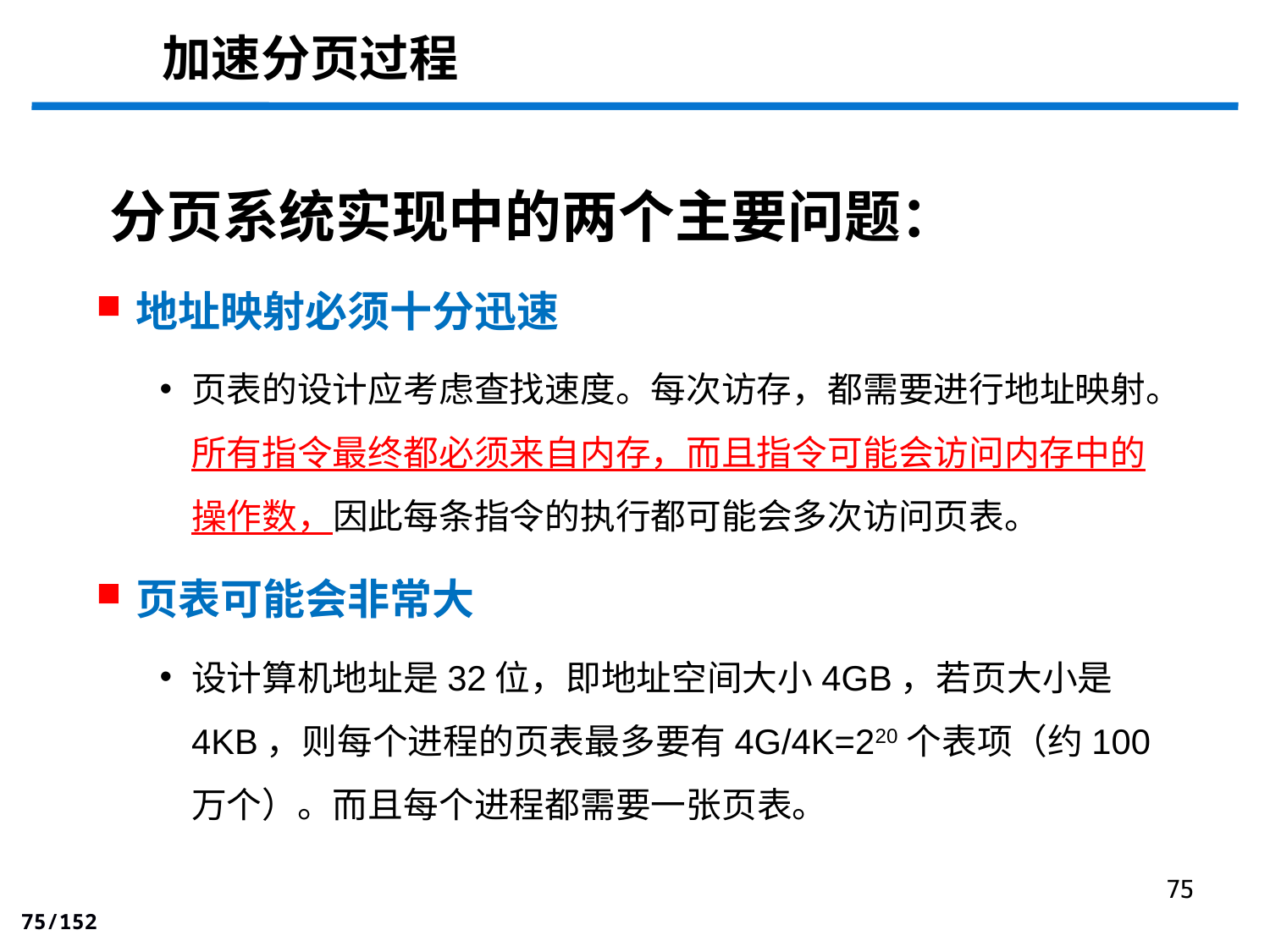

# 加速分页过程
     分页系统实现中的两个主要问题：
地址映射必须十分迅速
页表的设计应考虑查找速度。每次访存，都需要进行地址映射。所有指令最终都必须来自内存，而且指令可能会访问内存中的操作数，因此每条指令的执行都可能会多次访问页表。
页表可能会非常大
设计算机地址是32位，即地址空间大小4GB，若页大小是4KB，则每个进程的页表最多要有4G/4K=220个表项（约100万个）。而且每个进程都需要一张页表。
75